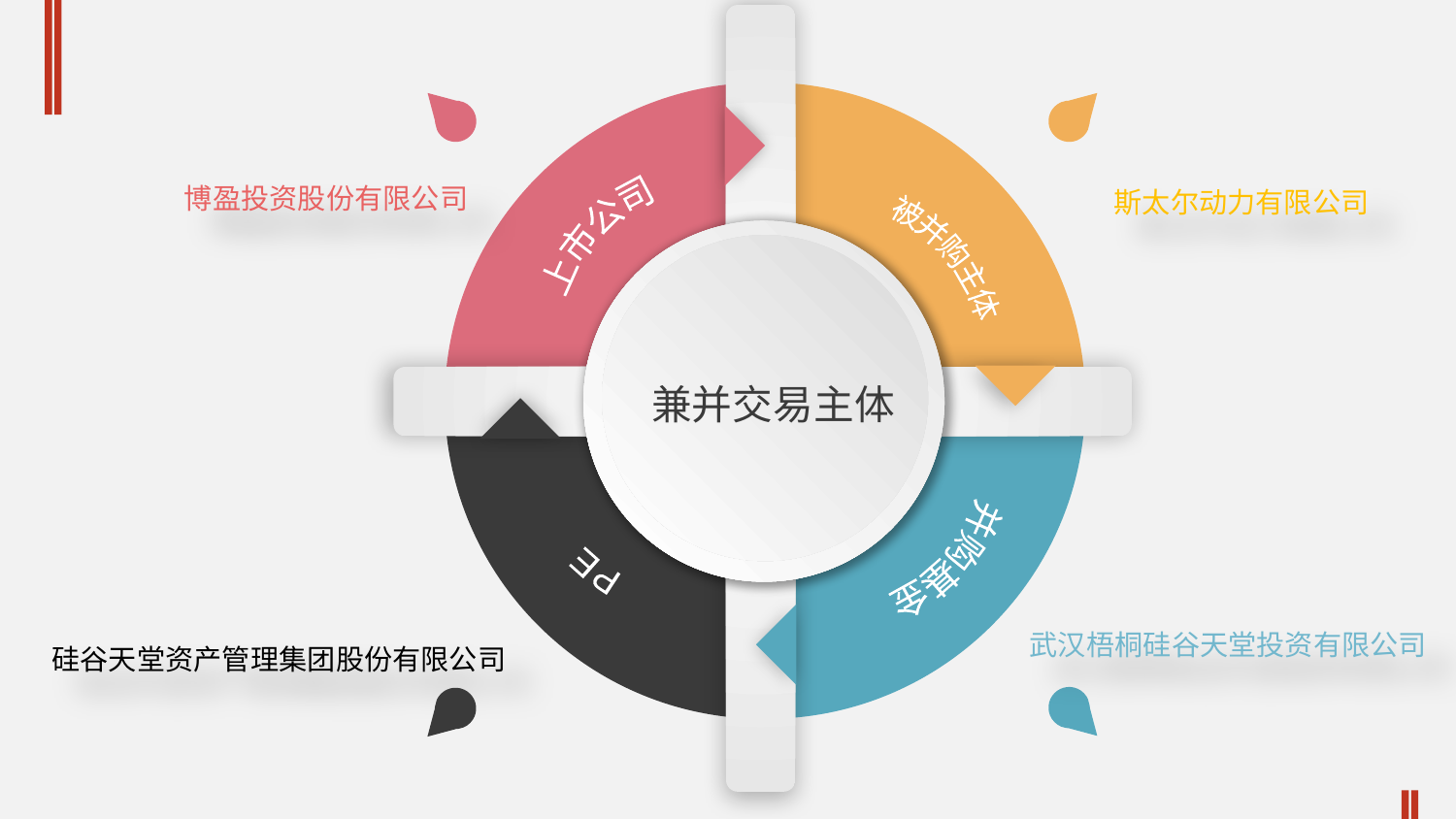

博盈投资股份有限公司
斯太尔动力有限公司
上市公司
被并购主体

兼并交易主体

PE
并购基金

武汉梧桐硅谷天堂投资有限公司
硅谷天堂资产管理集团股份有限公司